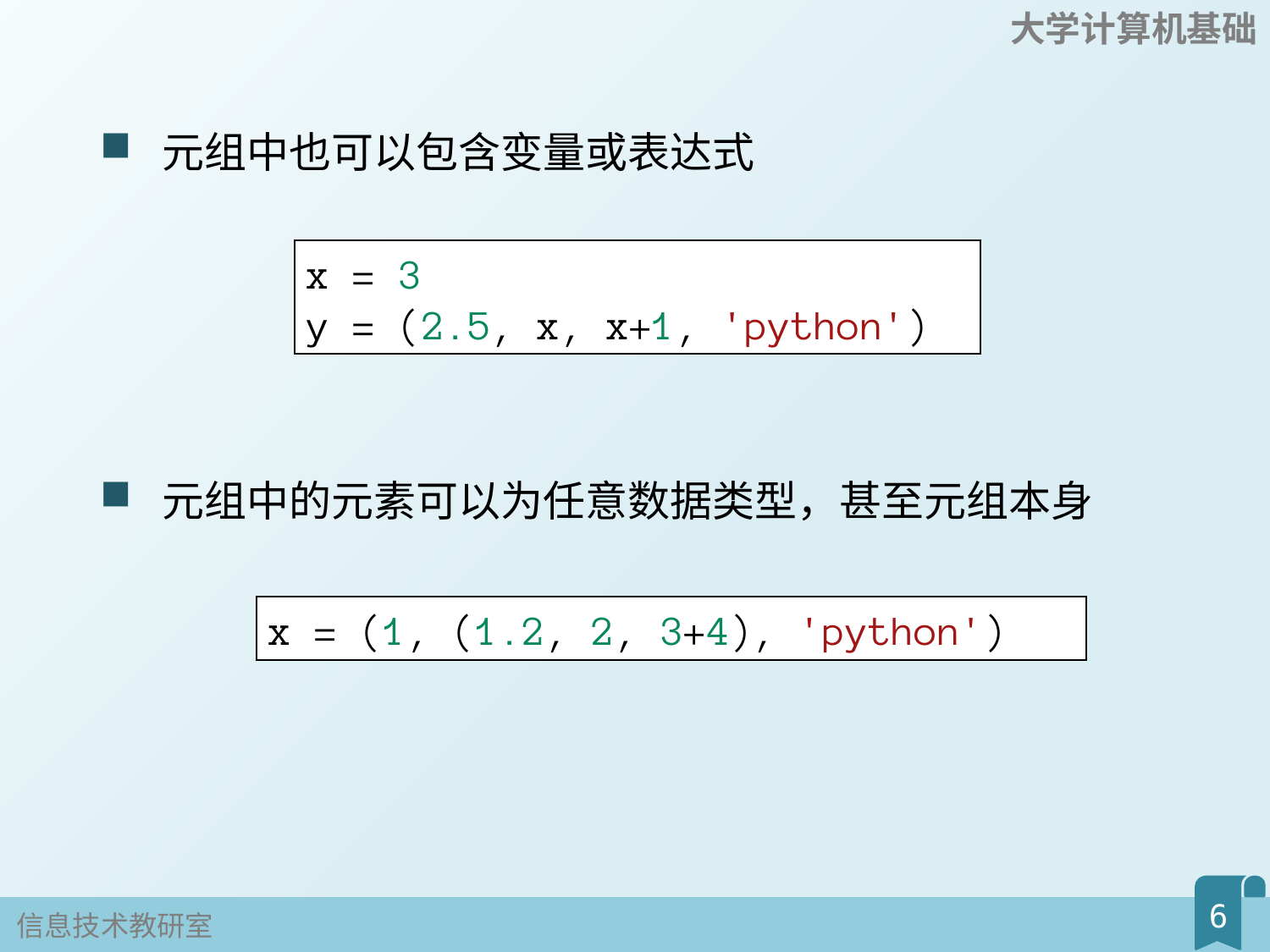

元组中也可以包含变量或表达式
x = 3
y = (2.5, x, x+1, 'python')
元组中的元素可以为任意数据类型，甚至元组本身
x = (1, (1.2, 2, 3+4), 'python')
6